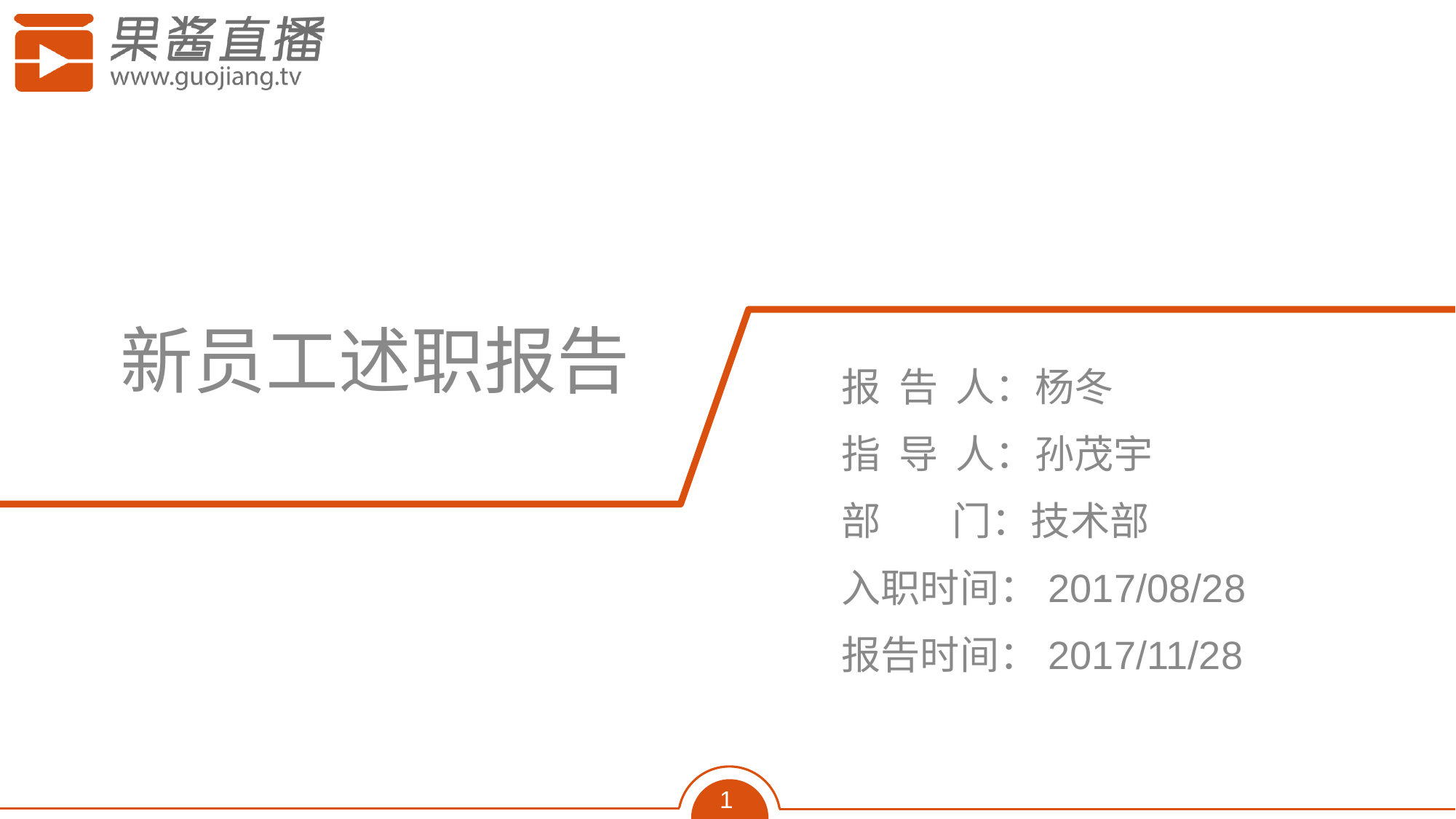

目录

新员工述职报告
报  告  人：杨冬
指  导  人：孙茂宇
部        门：技术部
入职时间：2017/08/28
报告时间：2017/11/28